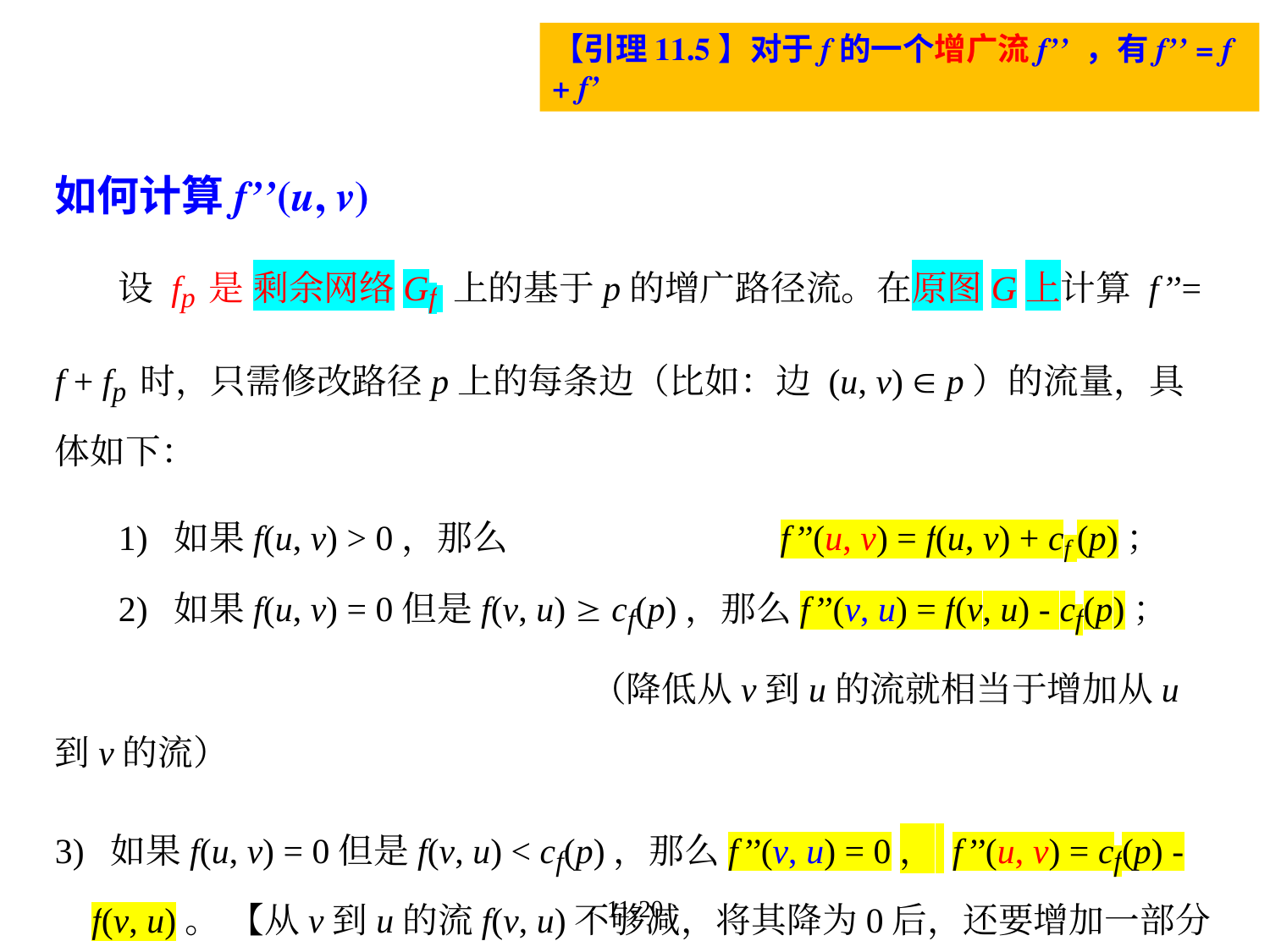

【引理11.5】对于f的一个增广流f’’ ，有f’’ = f + f’
如何计算f’’(u, v)
设 fp 是 剩余网络Gf 上的基于p的增广路径流。在原图G上计算 f’’= f + fp 时，只需修改路径p上的每条边（比如：边 (u, v) ∈ p）的流量，具体如下：
1)  如果f(u, v) > 0，那么                             f’’(u, v) = f(u, v) + cf (p)；
2)  如果f(u, v) = 0但是f(v, u) ≥ cf(p)，那么f’’(v, u) = f(v, u) - cf(p)；
                                                   （降低从v到u的流就相当于增加从u到v的流）
3)  如果f(u, v) = 0但是f(v, u) < cf(p)，那么f’’(v, u) = 0， f’’(u, v) = cf(p) - f(v, u)。 【从v到u的流f(v, u)不够减，将其降为0后，还要增加一部分从u到v的流】
                                                                   【计算过程中，确保了流的规范性】
11-20